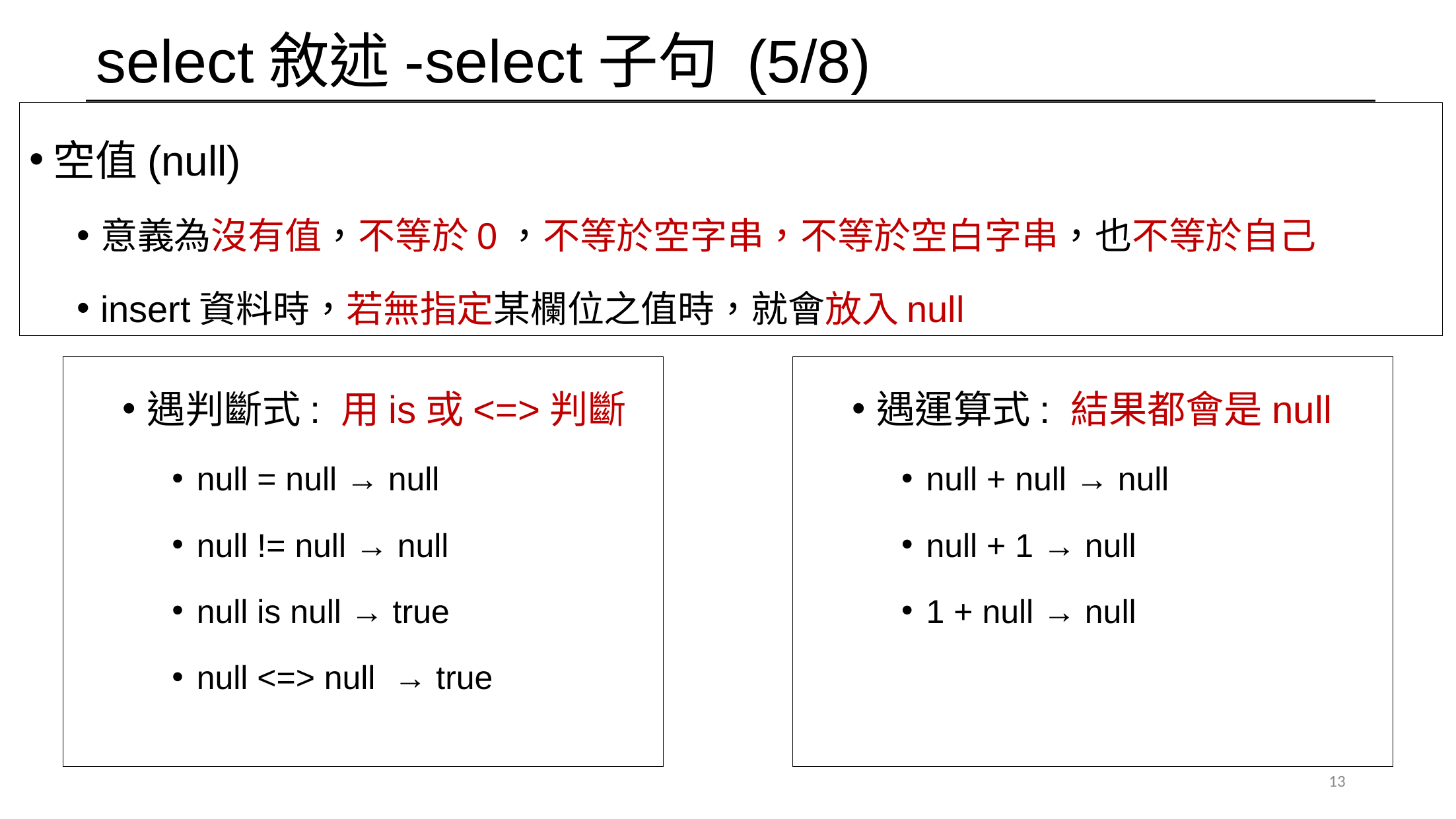

# select敘述-select子句 (5/8)
空值(null)
意義為沒有值，不等於0，不等於空字串，不等於空白字串，也不等於自己
insert資料時，若無指定某欄位之值時，就會放入null
遇判斷式: 用is或<=>判斷
null = null → null
null != null → null
null is null → true
null <=> null  → true
遇運算式: 結果都會是null
null + null → null
null + 1 → null
1 + null → null
13